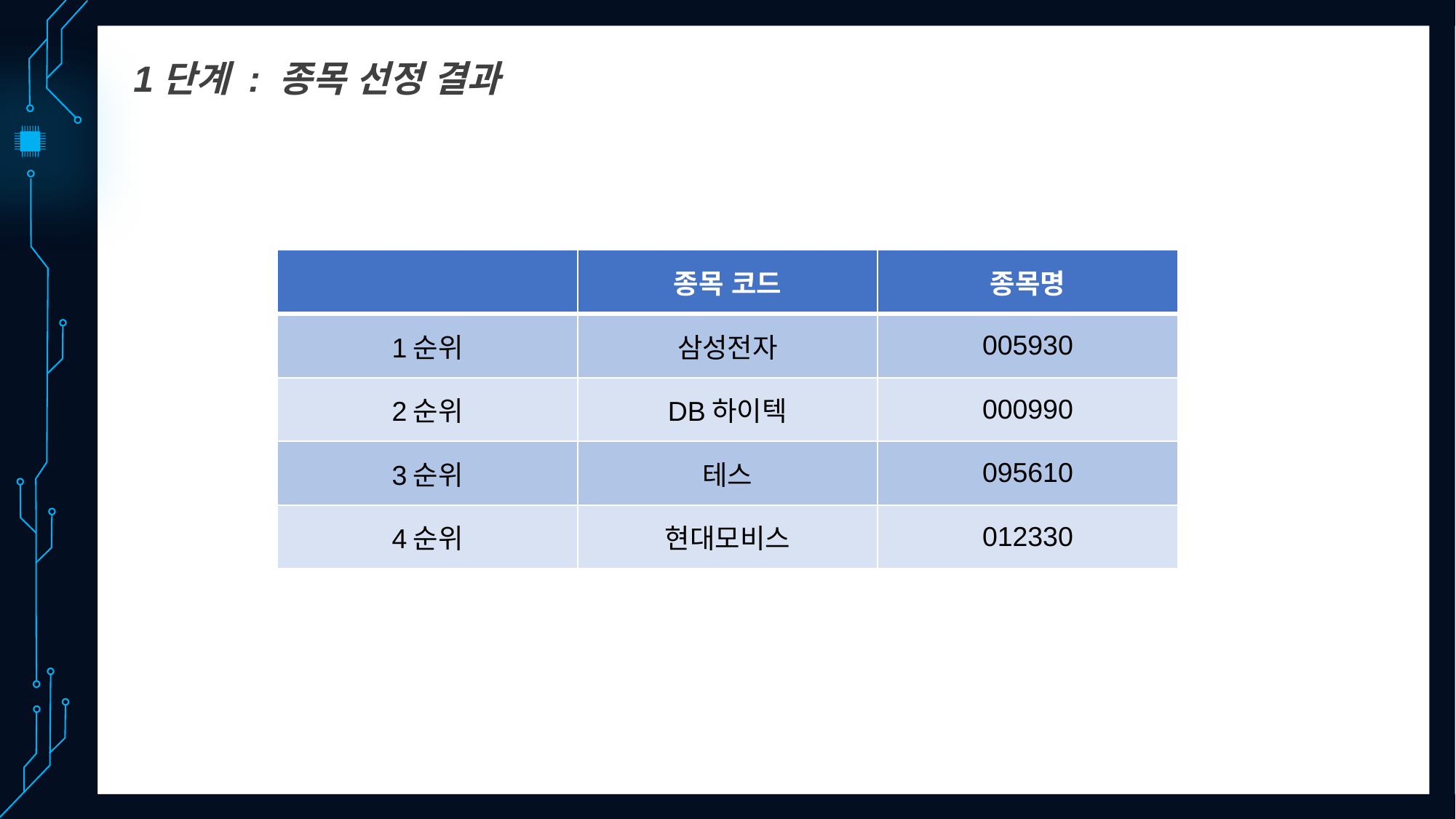

1단계 : 종목 선정 결과

|  | 종목 코드 | 종목명 |
| --- | --- | --- |
| 1순위 | 삼성전자 | 005930 |
| 2순위 | DB하이텍 | 000990 |
| 3순위 | 테스 | 095610 |
| 4순위 | 현대모비스 | 012330 |